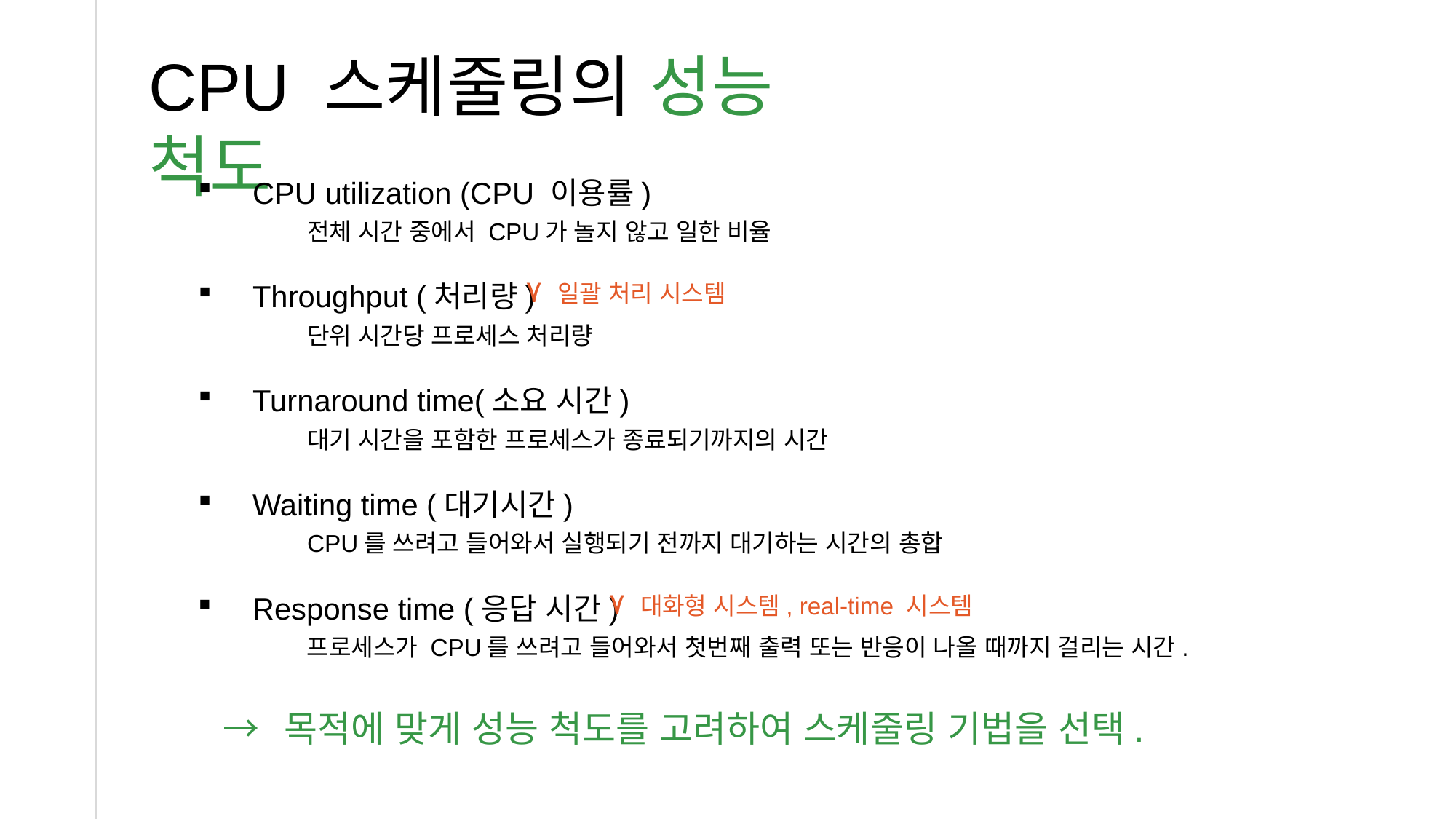

CPU 스케줄링의 성능 척도
CPU utilization (CPU 이용률)
	전체 시간 중에서 CPU가 놀지 않고 일한 비율
٧ 일괄 처리 시스템
Throughput (처리량)
	단위 시간당 프로세스 처리량
Turnaround time(소요 시간)
	대기 시간을 포함한 프로세스가 종료되기까지의 시간
Waiting time (대기시간)
	CPU를 쓰려고 들어와서 실행되기 전까지 대기하는 시간의 총합
٧ 대화형 시스템, real-time 시스템
Response time (응답 시간)
	프로세스가 CPU를 쓰려고 들어와서 첫번째 출력 또는 반응이 나올 때까지 걸리는 시간.
→  목적에 맞게 성능 척도를 고려하여 스케줄링 기법을 선택.